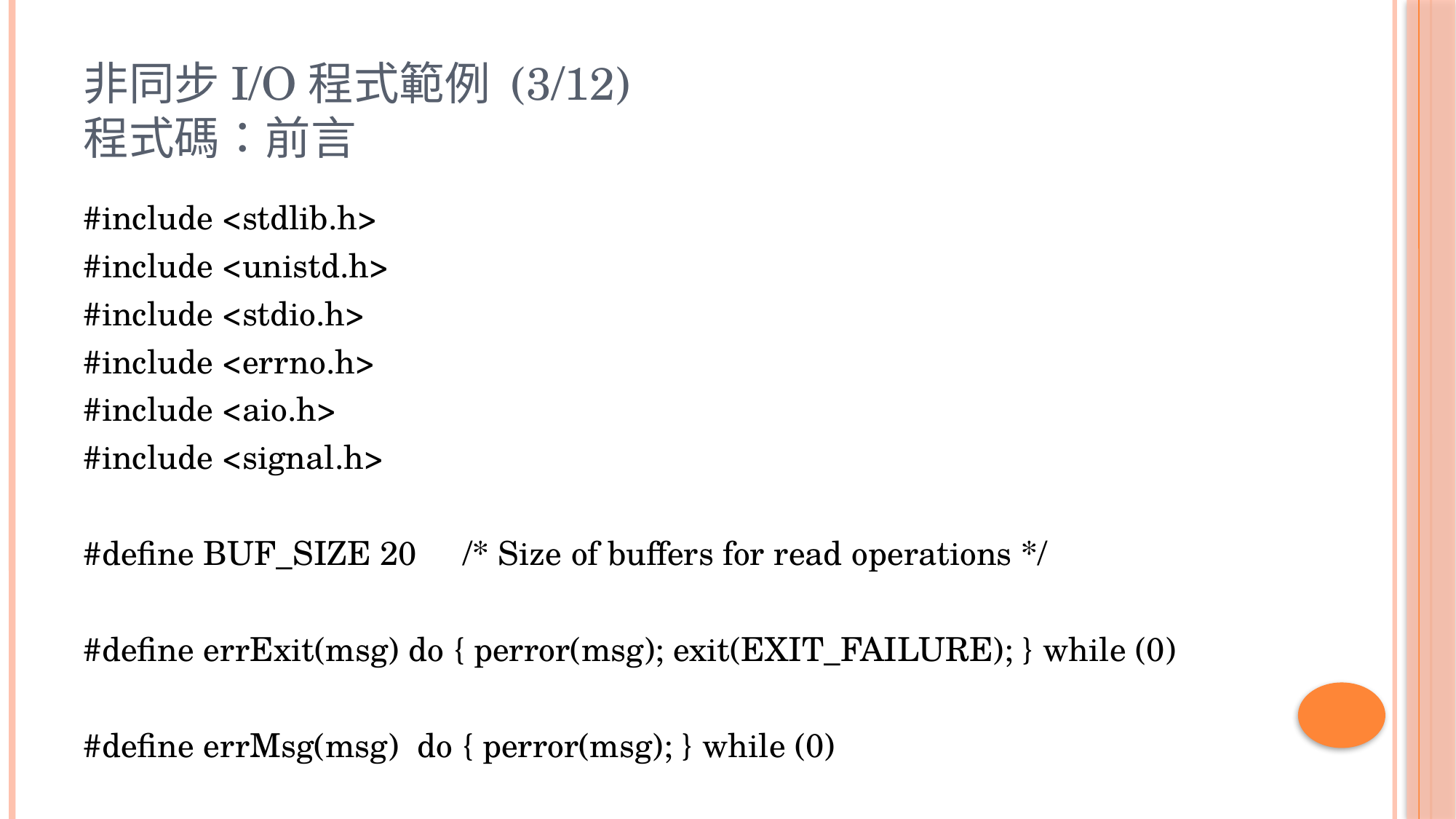

# 非同步I/O程式範例 (3/12) 程式碼：前言
#include <stdlib.h>
#include <unistd.h>
#include <stdio.h>
#include <errno.h>
#include <aio.h>
#include <signal.h>

#define BUF_SIZE 20     /* Size of buffers for read operations */

#define errExit(msg) do { perror(msg); exit(EXIT_FAILURE); } while (0)

#define errMsg(msg)  do { perror(msg); } while (0)